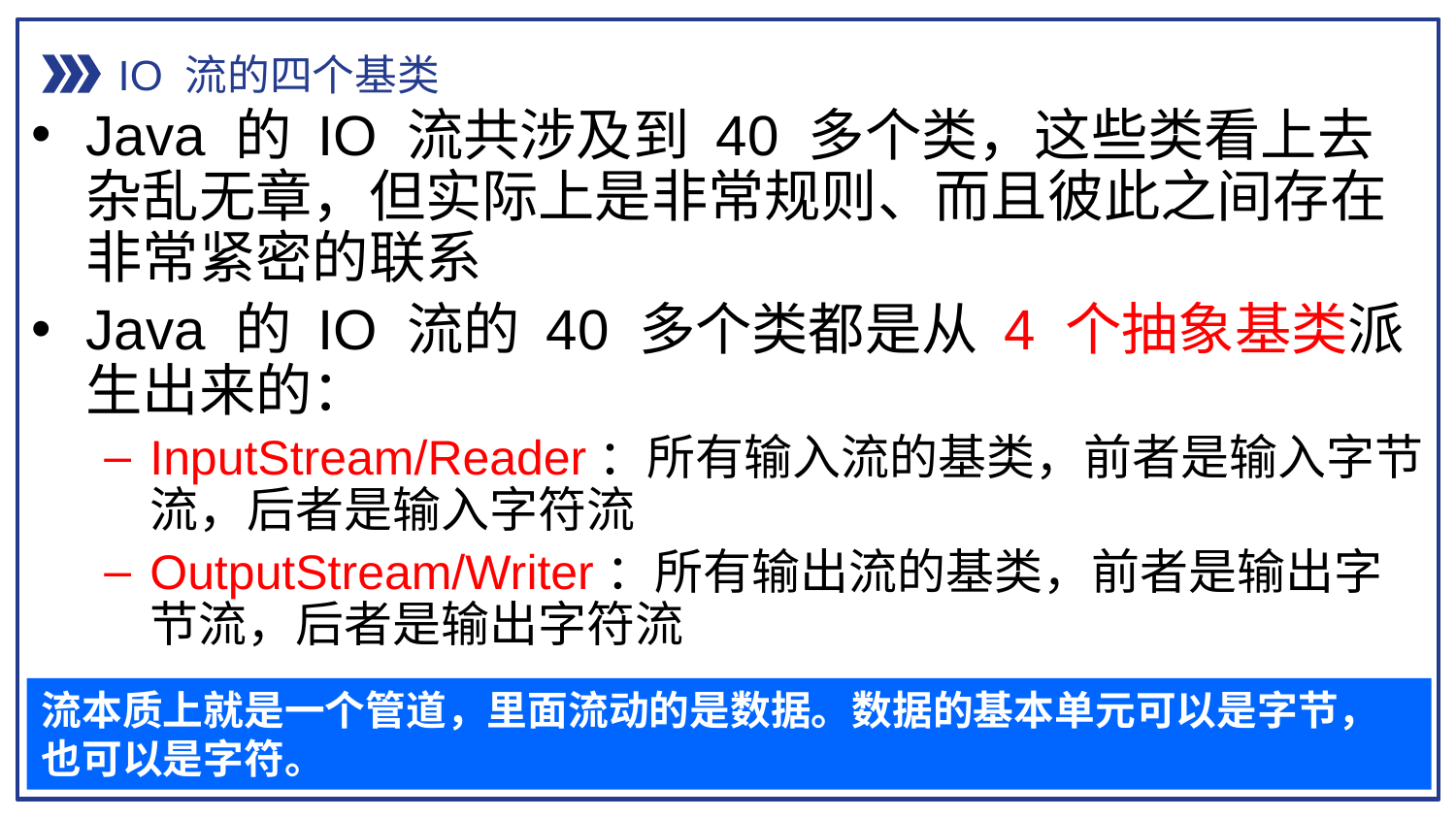

IO 流的四个基类

Java 的 IO 流共涉及到 40 多个类，这些类看上去杂乱无章，但实际上是非常规则、而且彼此之间存在非常紧密的联系
Java 的 IO 流的 40 多个类都是从 4 个抽象基类派生出来的：
InputStream/Reader：所有输入流的基类，前者是输入字节流，后者是输入字符流
OutputStream/Writer：所有输出流的基类，前者是输出字节流，后者是输出字符流
流本质上就是一个管道，里面流动的是数据。数据的基本单元可以是字节，也可以是字符。